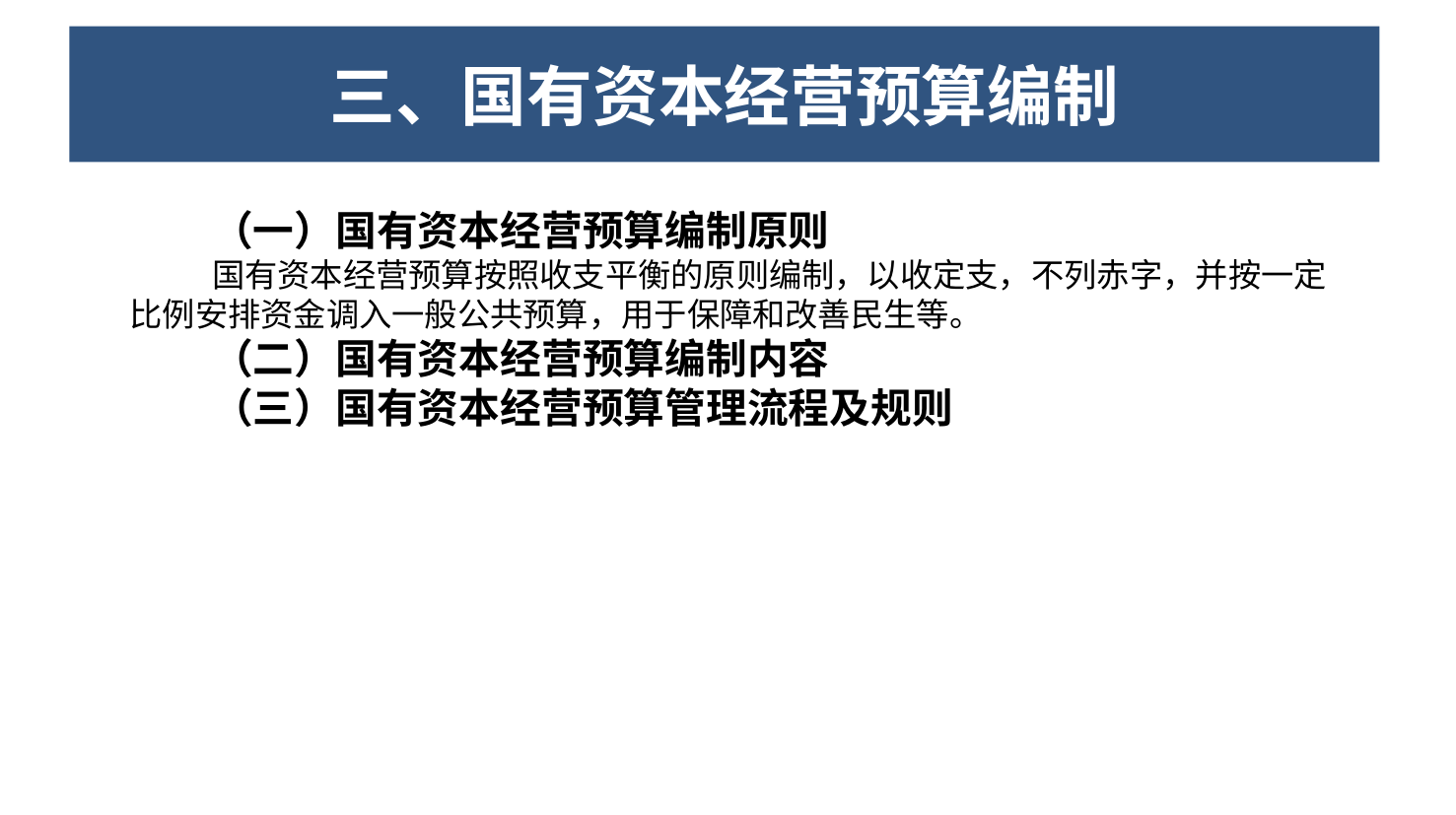

三、国有资本经营预算的编制
三、国有资本经营预算编制
（一）国有资本经营预算编制原则
国有资本经营预算按照收支平衡的原则编制，以收定支，不列赤字，并按一定比例安排资金调入一般公共预算，用于保障和改善民生等。
（二）国有资本经营预算编制内容
（三）国有资本经营预算管理流程及规则